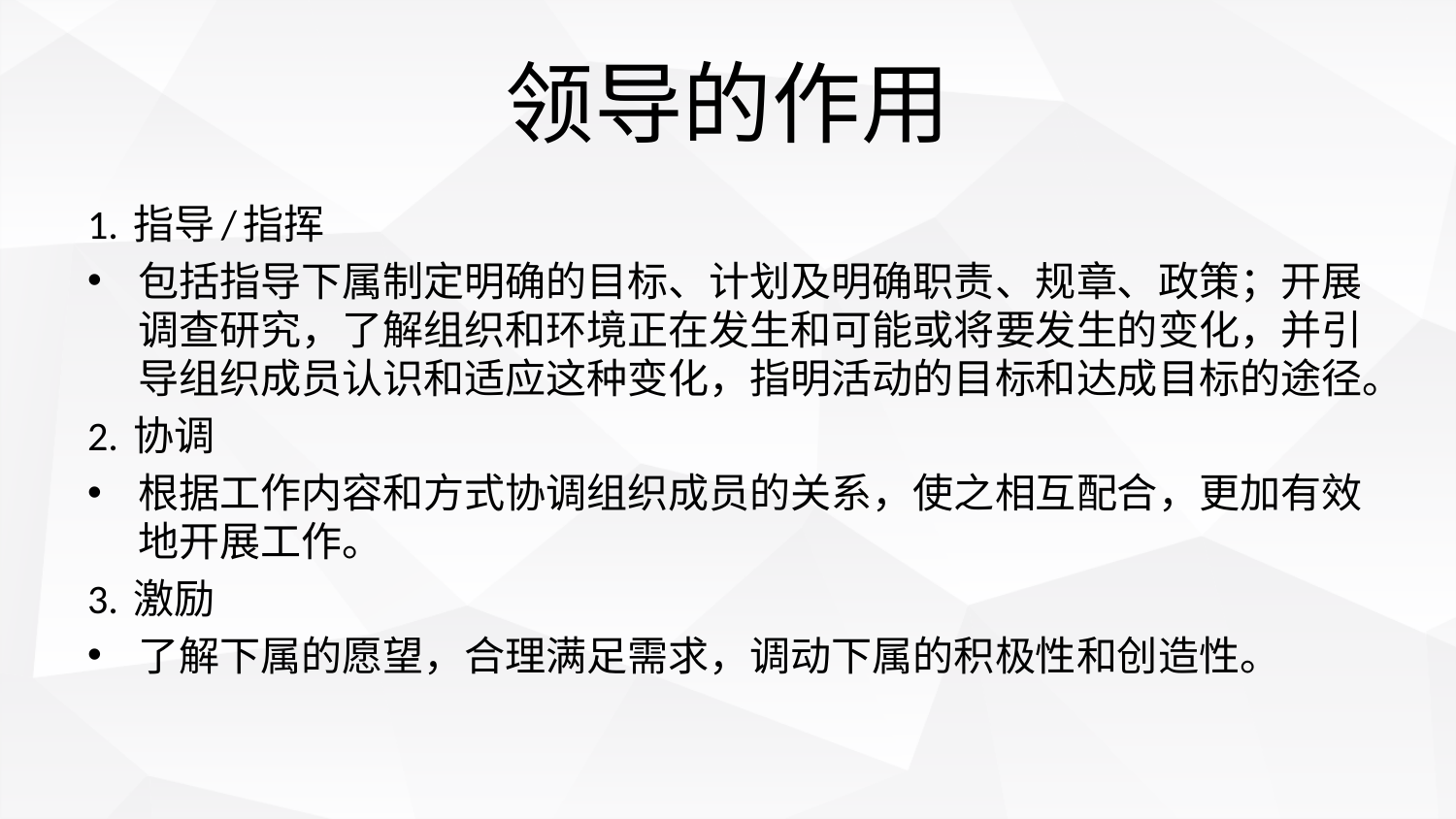

# 领导的作用
1. 指导/指挥
包括指导下属制定明确的目标、计划及明确职责、规章、政策；开展调查研究，了解组织和环境正在发生和可能或将要发生的变化，并引导组织成员认识和适应这种变化，指明活动的目标和达成目标的途径。
2. 协调
根据工作内容和方式协调组织成员的关系，使之相互配合，更加有效地开展工作。
3. 激励
了解下属的愿望，合理满足需求，调动下属的积极性和创造性。